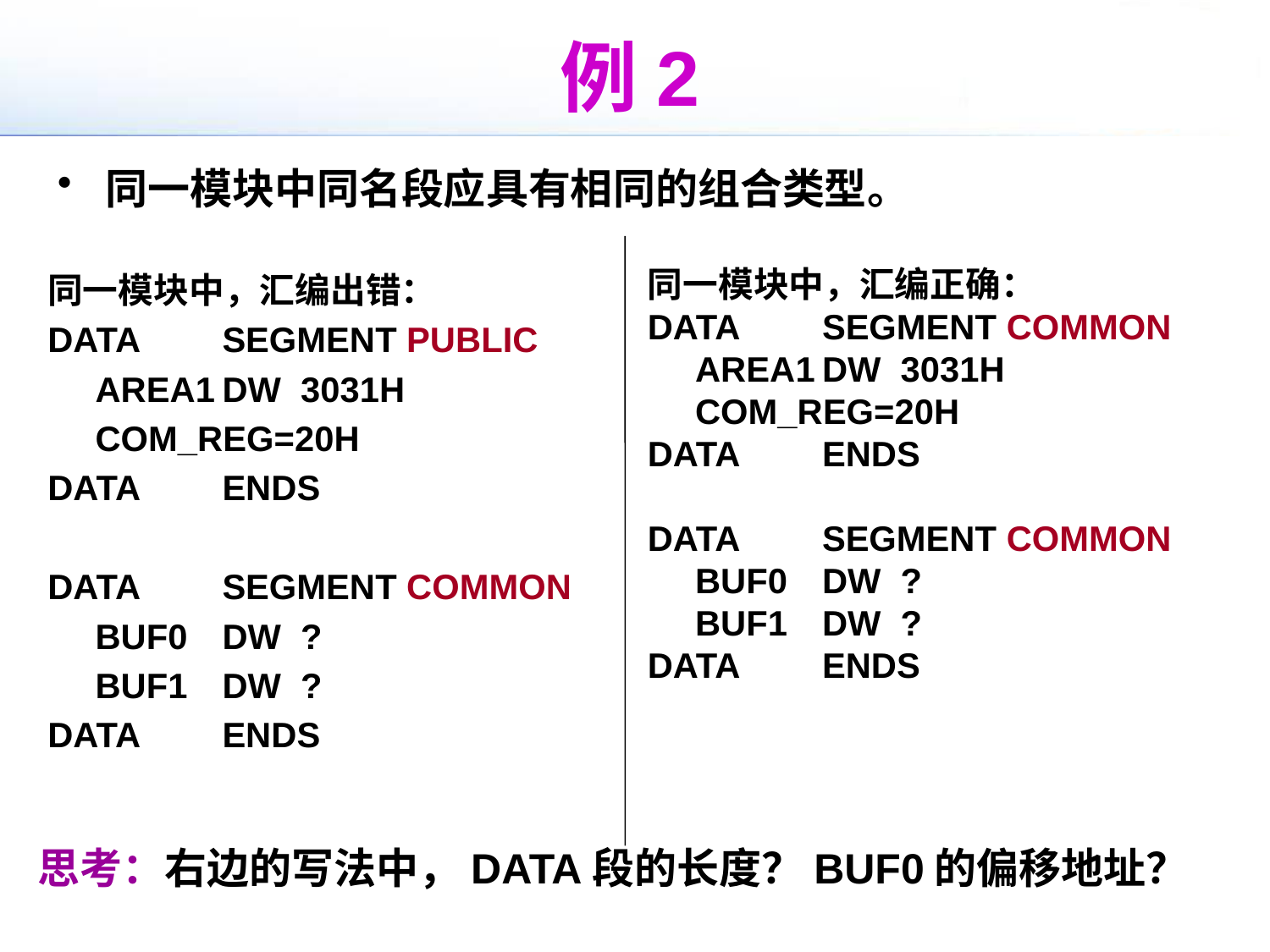

# 例2
同一模块中同名段应具有相同的组合类型。

同一模块中，汇编正确：
DATA	SEGMENT COMMON
	AREA1	DW  3031H
	COM_REG=20H
DATA	ENDS

DATA	SEGMENT COMMON
	BUF0	DW  ?
	BUF1	DW  ?
DATA	ENDS
同一模块中，汇编出错：
DATA	SEGMENT PUBLIC
	AREA1	DW  3031H
	COM_REG=20H
DATA	ENDS

DATA	SEGMENT COMMON
	BUF0	DW  ?
	BUF1	DW  ?
DATA	ENDS
思考：右边的写法中，DATA段的长度？BUF0的偏移地址？